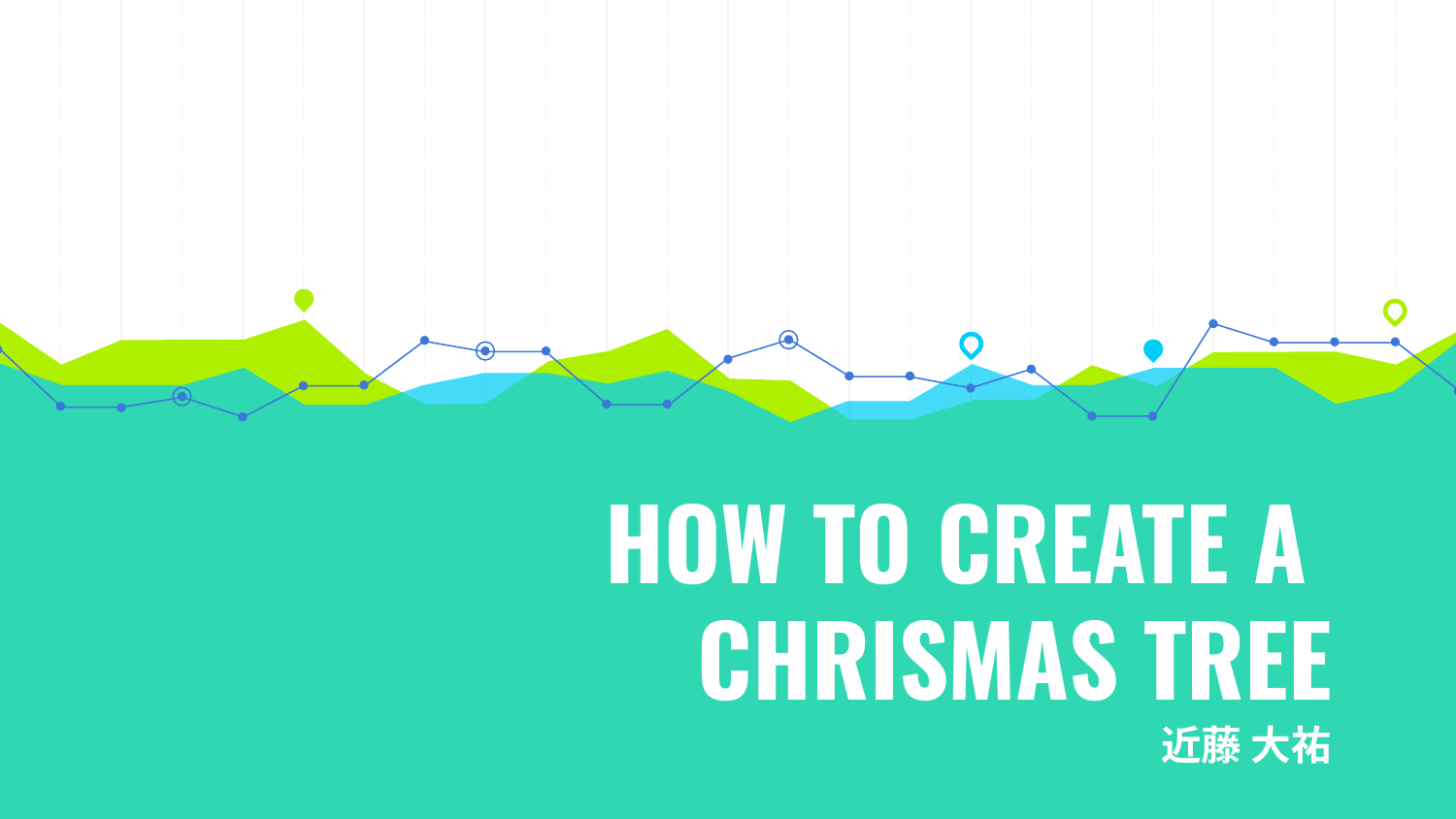

# HOW TO CREATE A  CHRISMAS TREE 近藤 大祐